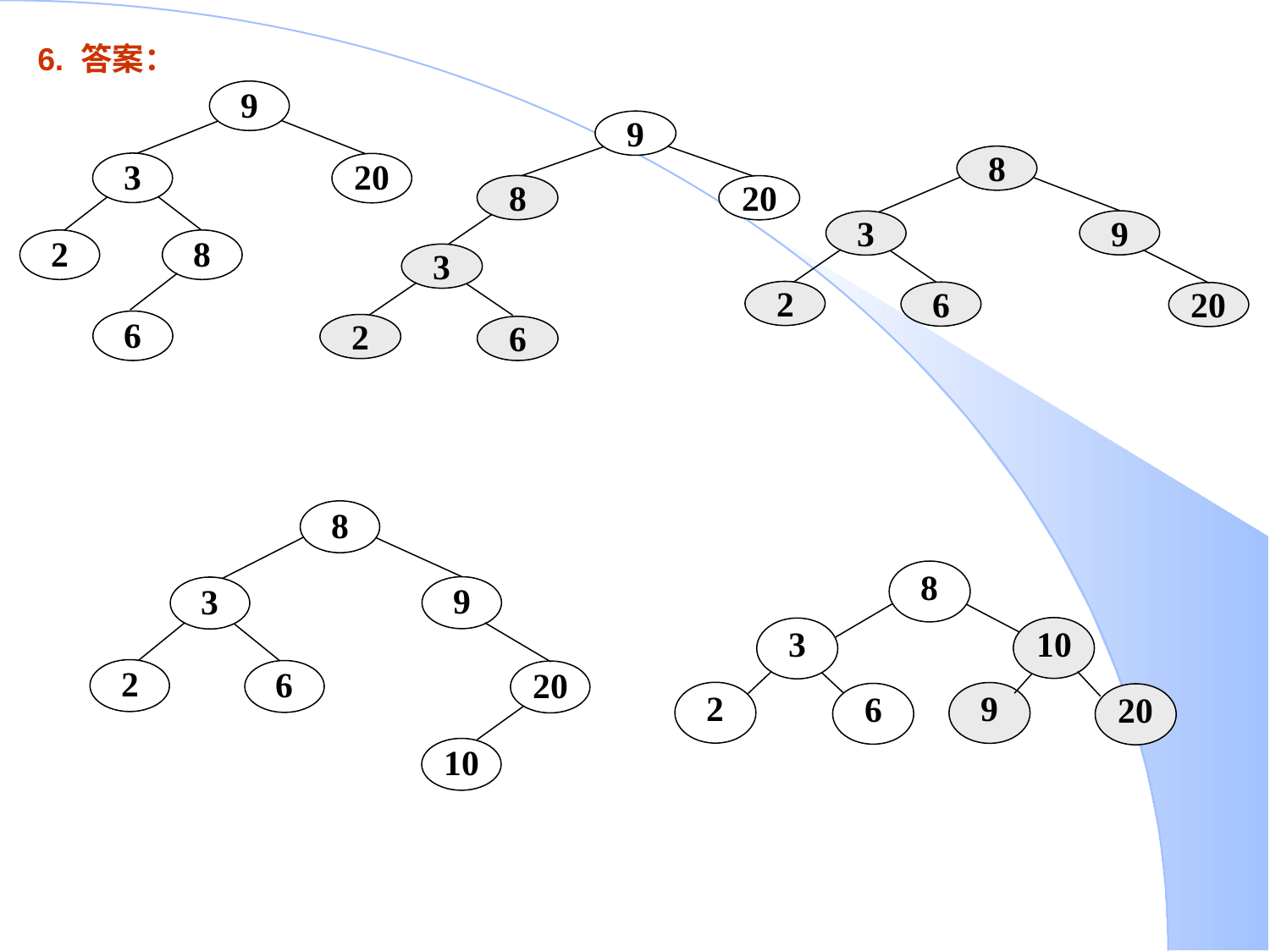

6. 答案：

9

3

20

2

8

6

9

8

20

3

2

6

8

9

3

2

6

20

8

9

3

2

6

20

10

8

10

3

2

9

6

20